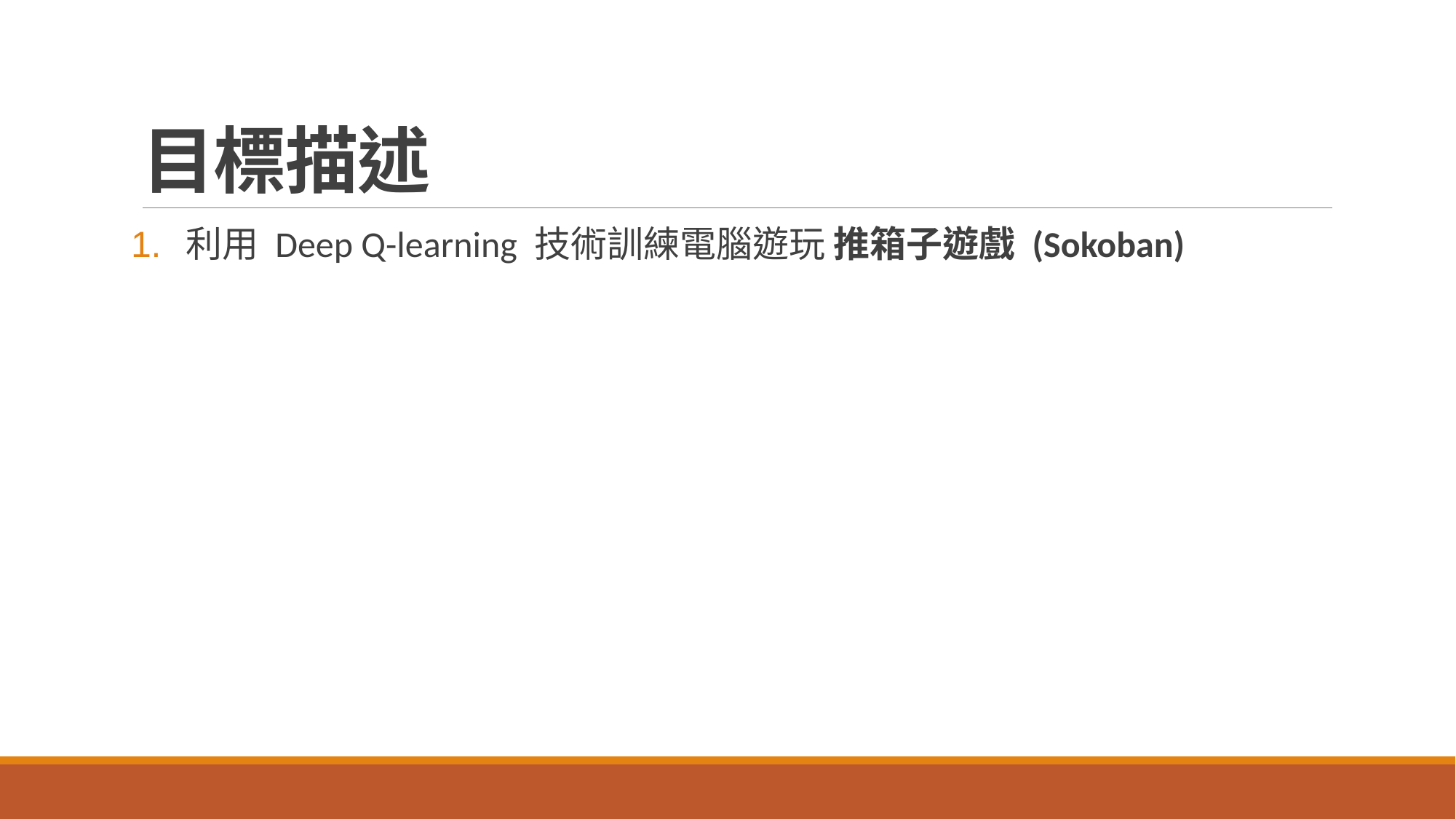

# 目標描述
利用 Deep Q-learning 技術訓練電腦遊玩 推箱子遊戲 (Sokoban)